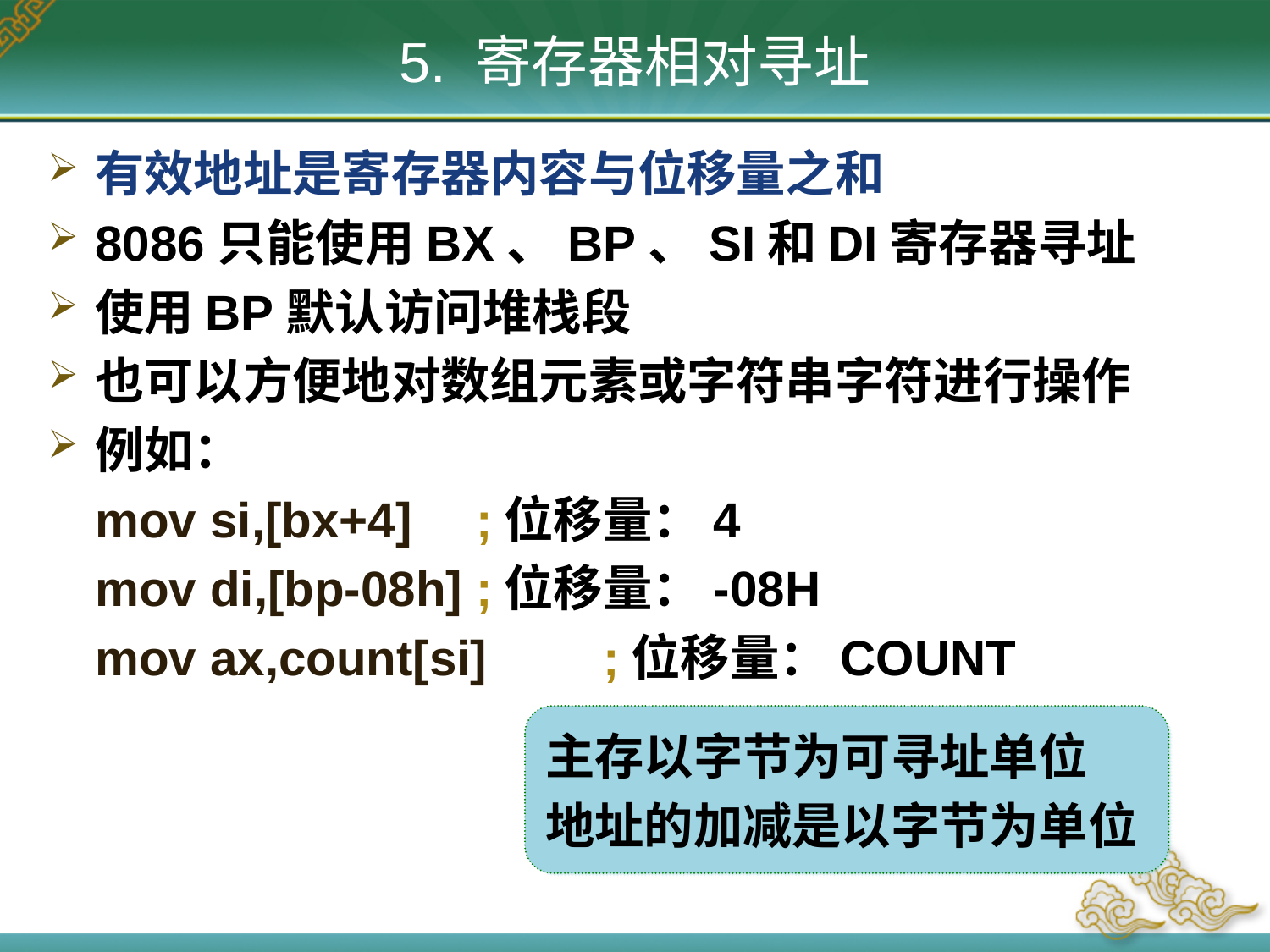

# 5. 寄存器相对寻址
有效地址是寄存器内容与位移量之和
8086只能使用BX、BP、SI和DI寄存器寻址
使用BP默认访问堆栈段
也可以方便地对数组元素或字符串字符进行操作
例如：
	mov si,[bx+4]	;位移量：4
	mov di,[bp-08h]	;位移量：-08H
	mov ax,count[si]	;位移量：COUNT
主存以字节为可寻址单位
地址的加减是以字节为单位